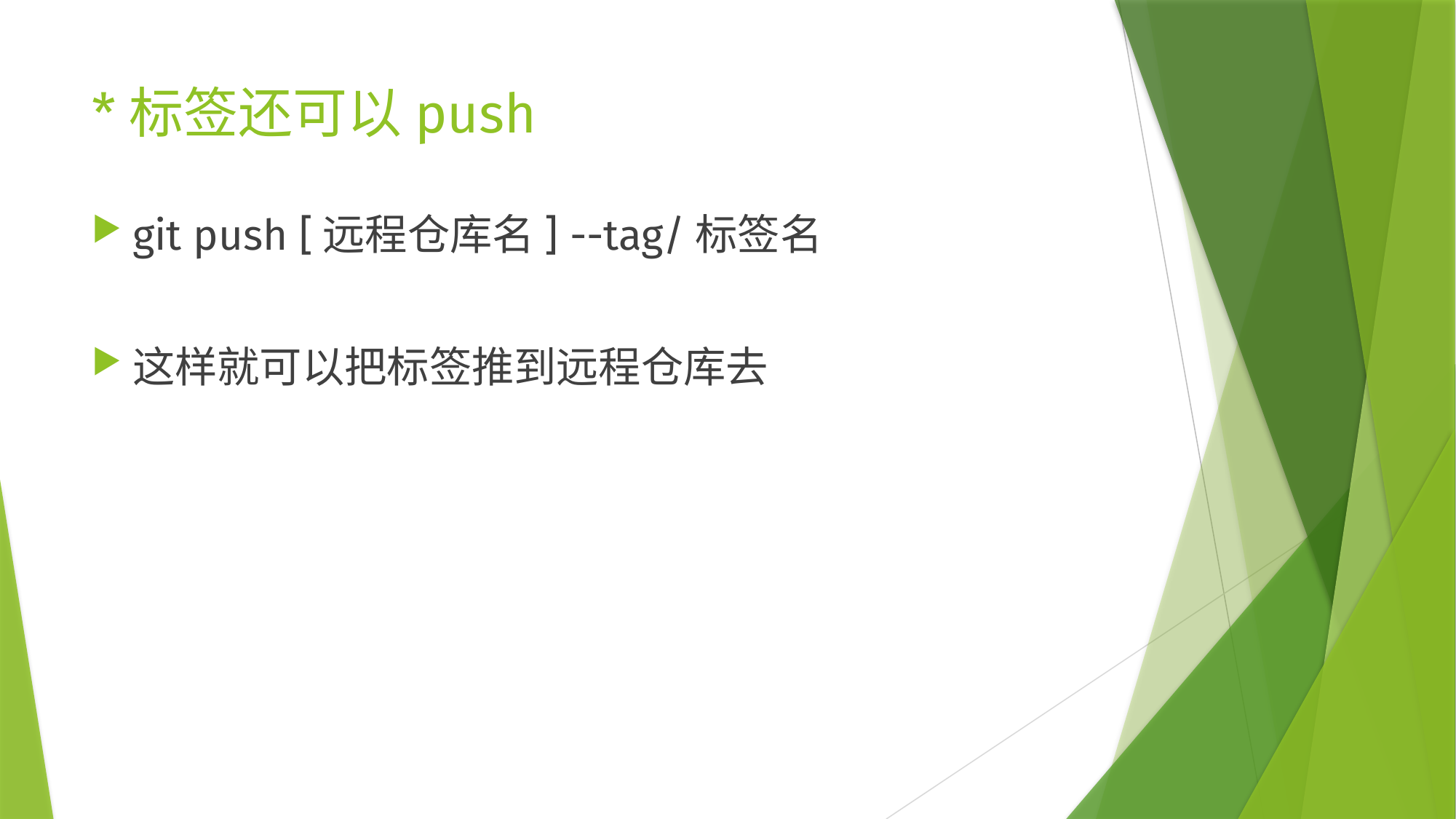

# *标签还可以push
git push [远程仓库名] --tag/标签名

这样就可以把标签推到远程仓库去